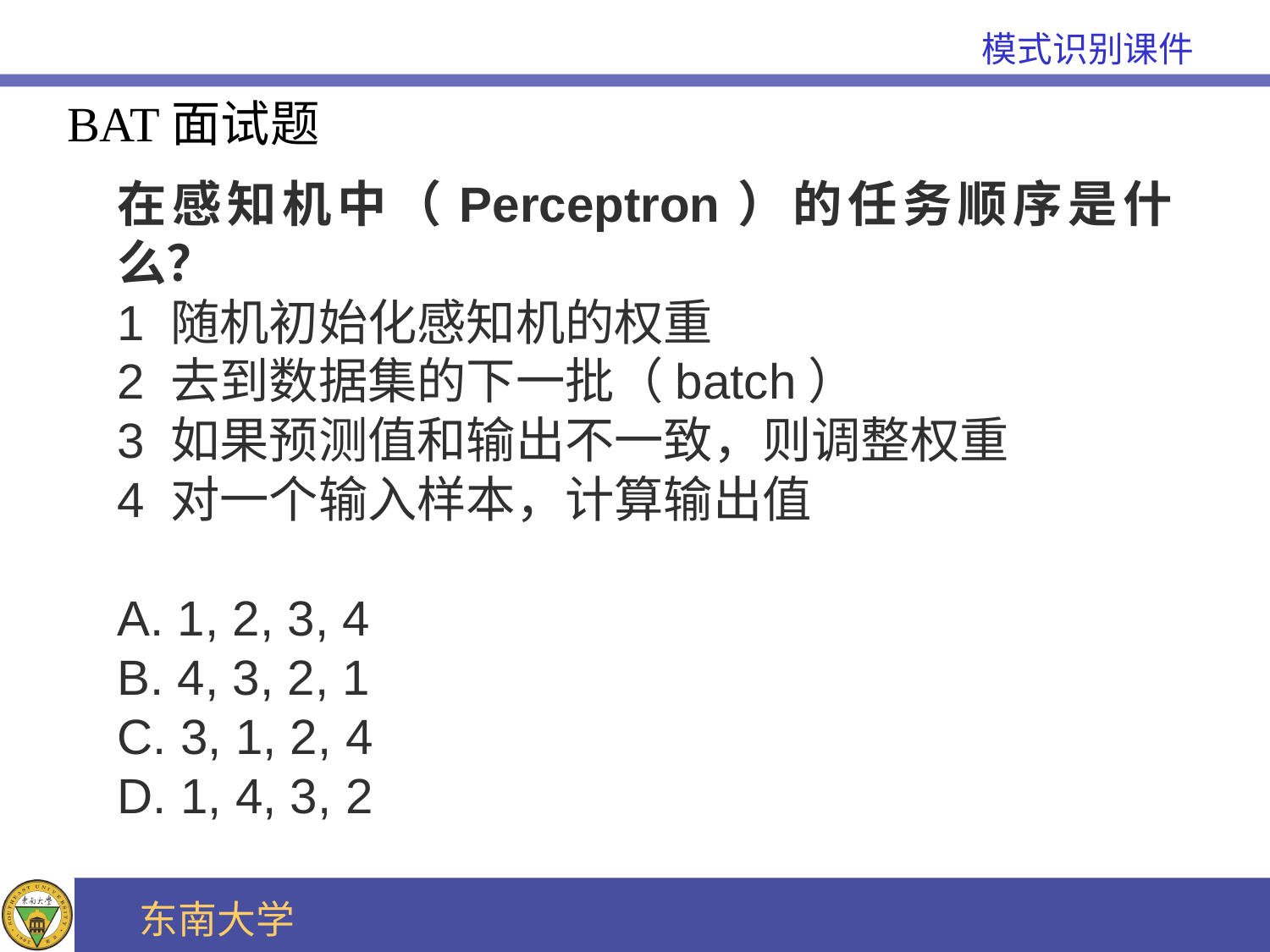

BAT面试题
在感知机中（Perceptron）的任务顺序是什么？
1 随机初始化感知机的权重
2 去到数据集的下一批（batch）
3 如果预测值和输出不一致，则调整权重
4 对一个输入样本，计算输出值

A. 1, 2, 3, 4
B. 4, 3, 2, 1
C. 3, 1, 2, 4
D. 1, 4, 3, 2